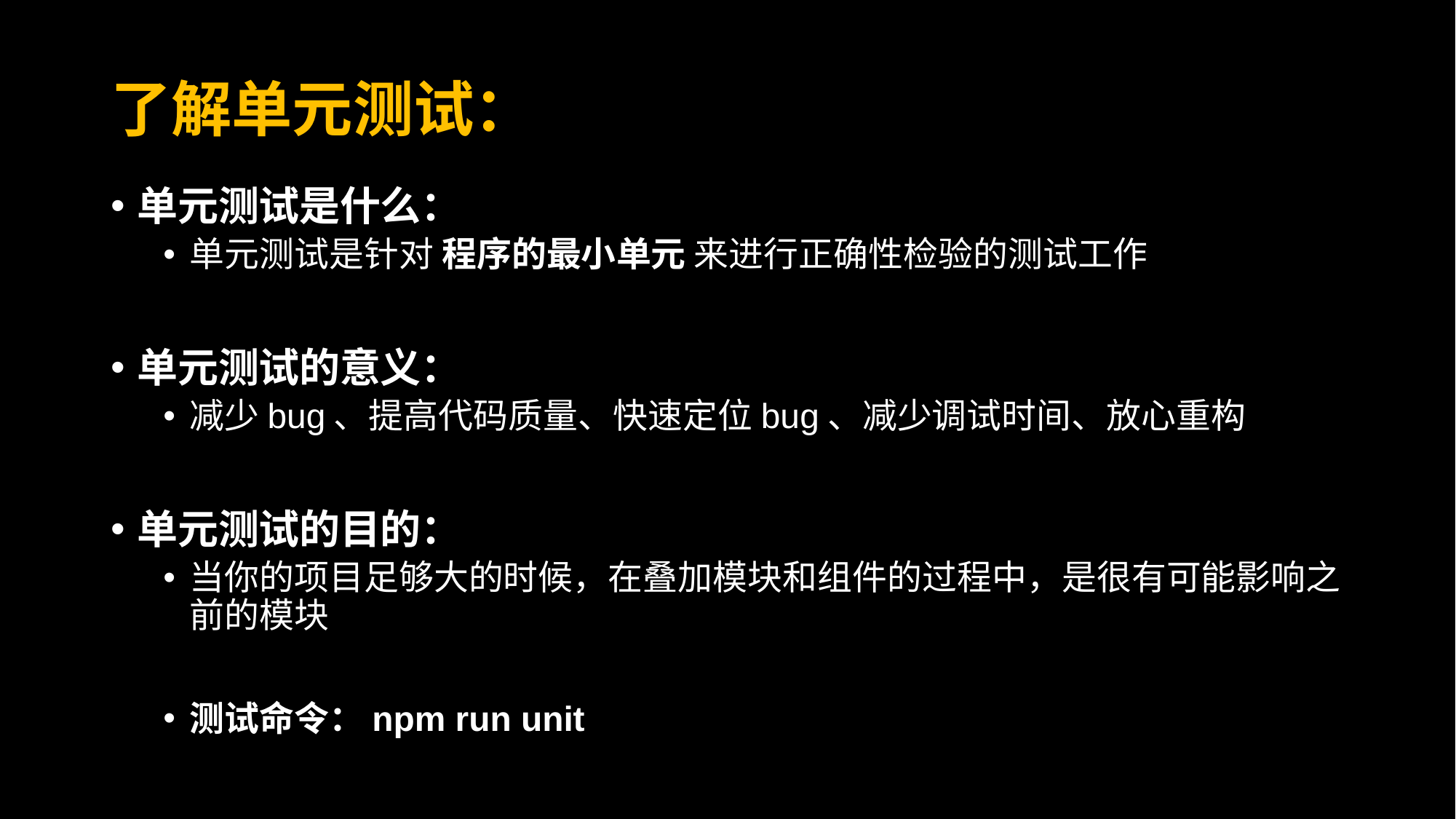

# 了解单元测试：
单元测试是什么：
单元测试是针对 程序的最小单元 来进行正确性检验的测试工作

单元测试的意义：
减少bug、提高代码质量、快速定位bug、减少调试时间、放心重构

单元测试的目的：
当你的项目足够大的时候，在叠加模块和组件的过程中，是很有可能影响之前的模块

测试命令：npm run unit